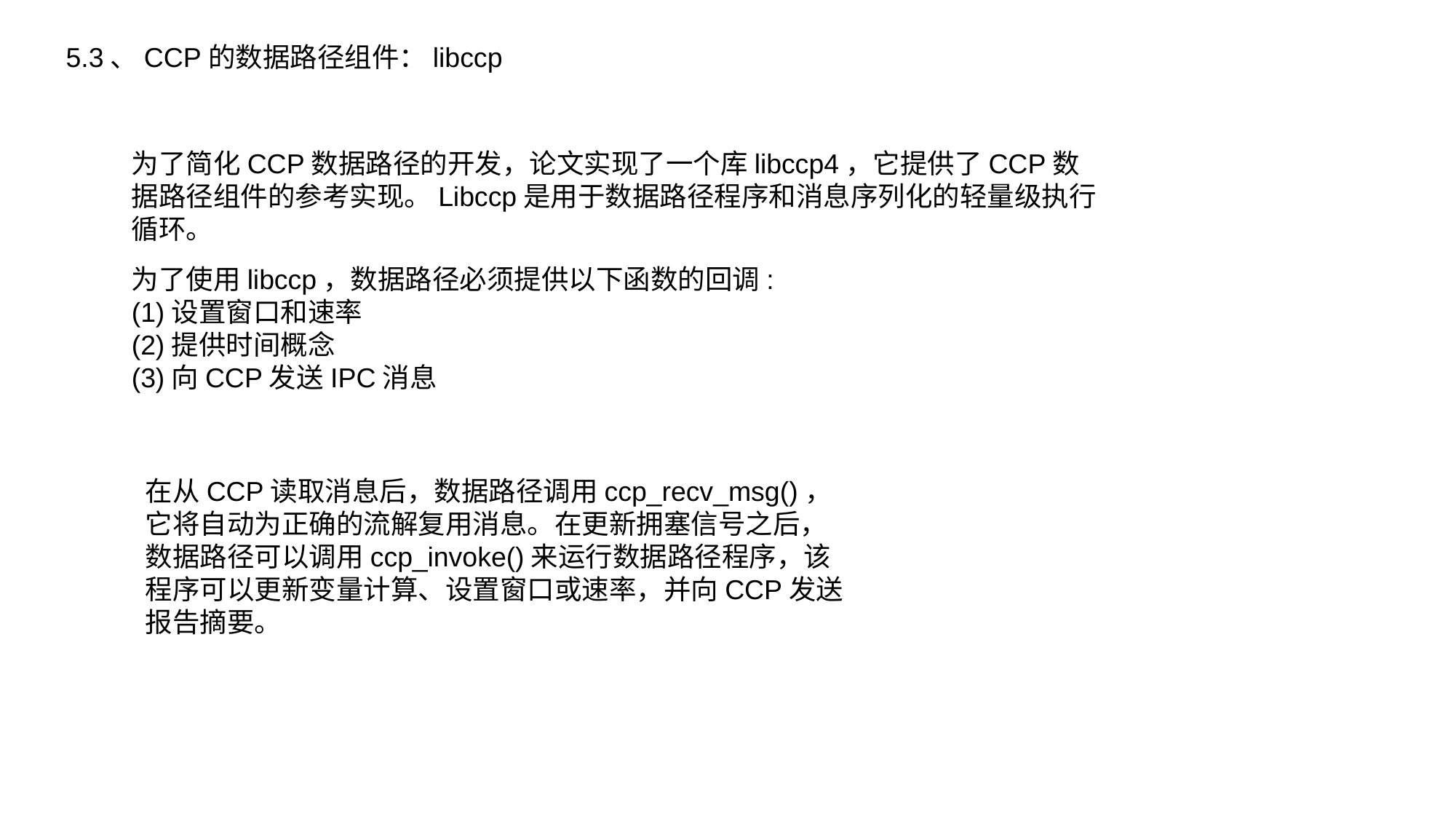

5.3、CCP的数据路径组件：libccp
为了简化CCP数据路径的开发，论文实现了一个库libccp4，它提供了CCP数据路径组件的参考实现。Libccp是用于数据路径程序和消息序列化的轻量级执行循环。
为了使用libccp，数据路径必须提供以下函数的回调:
(1)设置窗口和速率
(2)提供时间概念
(3)向CCP发送IPC消息
在从CCP读取消息后，数据路径调用ccp_recv_msg()，它将自动为正确的流解复用消息。在更新拥塞信号之后，数据路径可以调用ccp_invoke()来运行数据路径程序，该程序可以更新变量计算、设置窗口或速率，并向CCP发送报告摘要。